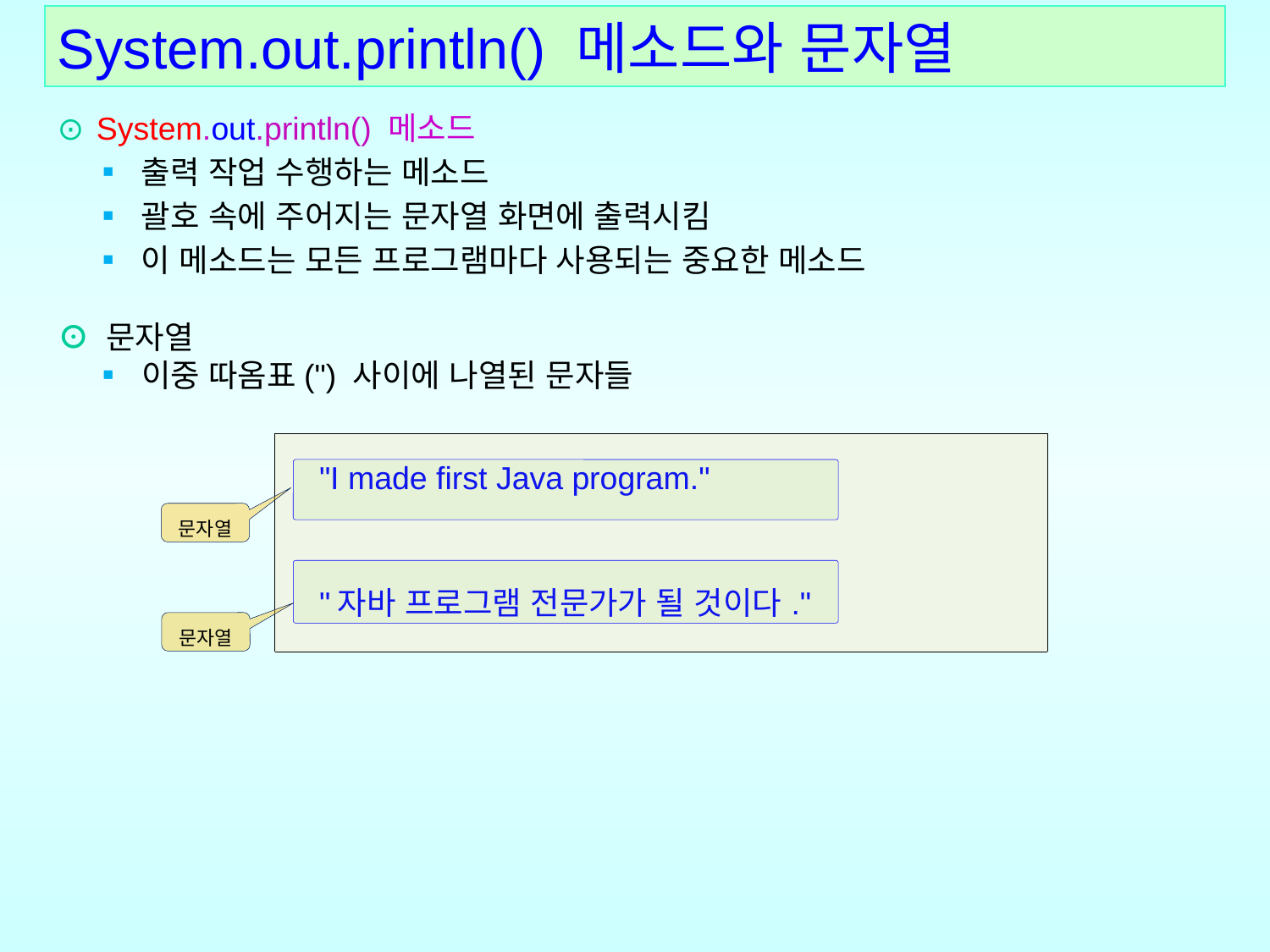

System.out.println() 메소드와 문자열
⊙ System.out.println() 메소드
    ▪ 출력 작업 수행하는 메소드
    ▪ 괄호 속에 주어지는 문자열 화면에 출력시킴
    ▪ 이 메소드는 모든 프로그램마다 사용되는 중요한 메소드

⊙ 문자열
    ▪ 이중 따옴표(") 사이에 나열된 문자들

| "I made first Java program." "자바 프로그램 전문가가 될 것이다." |
| --- |

문자열

문자열